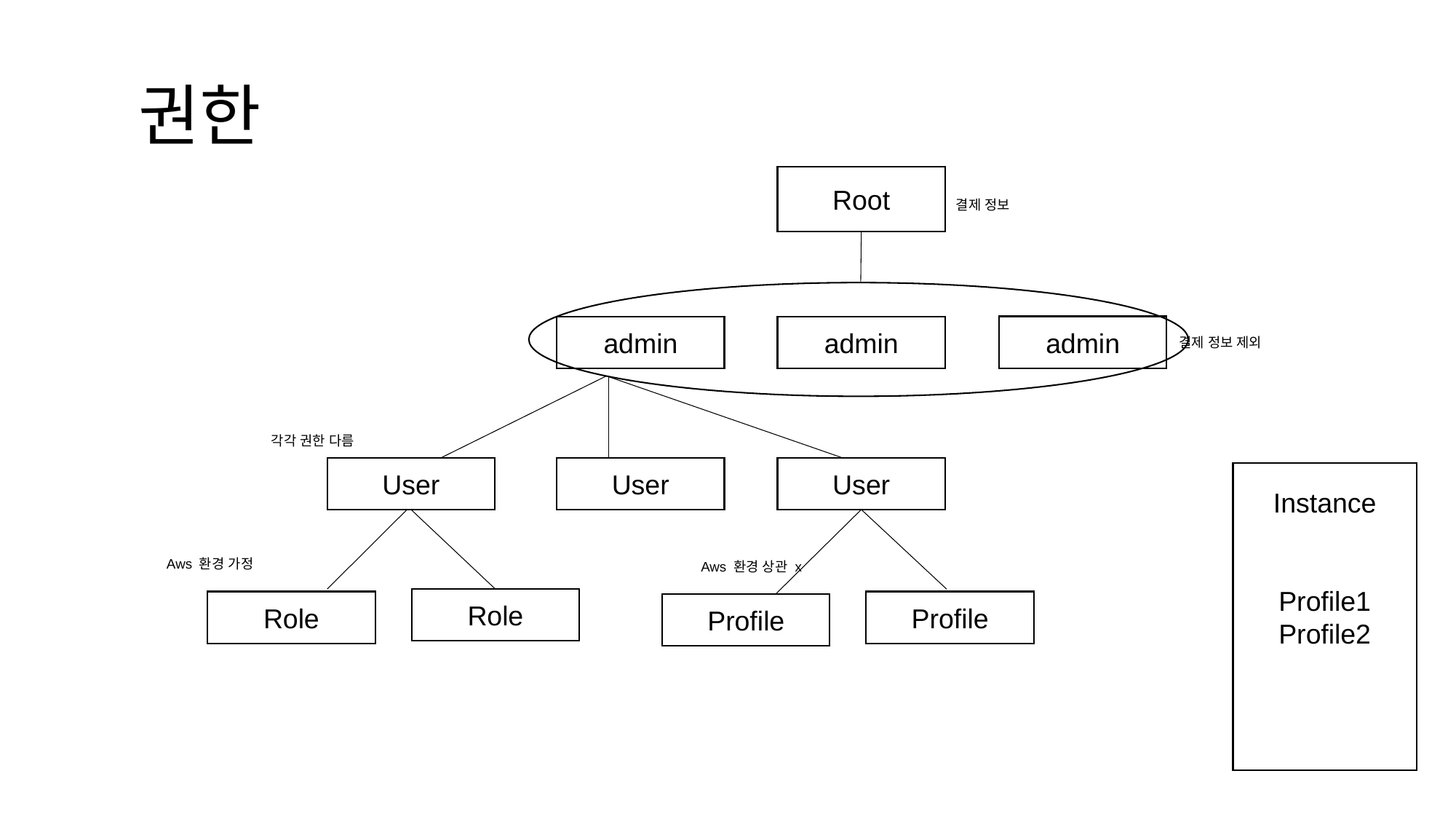

# 권한
Root
결제 정보

admin
admin
admin
결제 정보 제외
각각 권한 다름
User
User
User
Instance

Profile1
Profile2

Aws 환경 가정
Aws 환경 상관 x
Role
Role
Profile
Profile